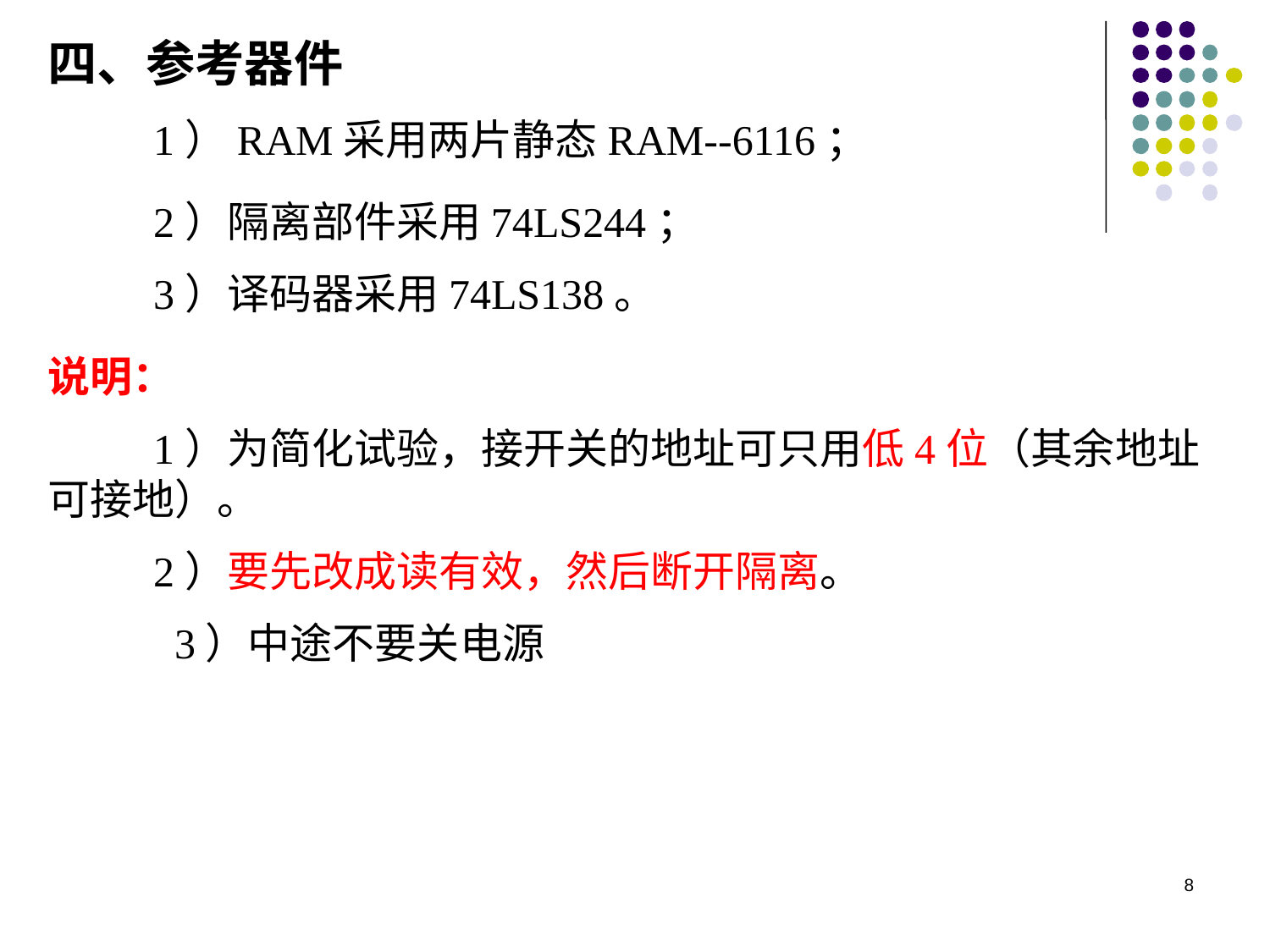

四、参考器件
          1）RAM采用两片静态RAM--6116；
          2）隔离部件采用74LS244；
          3）译码器采用74LS138。
说明：
          1）为简化试验，接开关的地址可只用低4位（其余地址可接地）。
          2）要先改成读有效，然后断开隔离。
	3）中途不要关电源

8